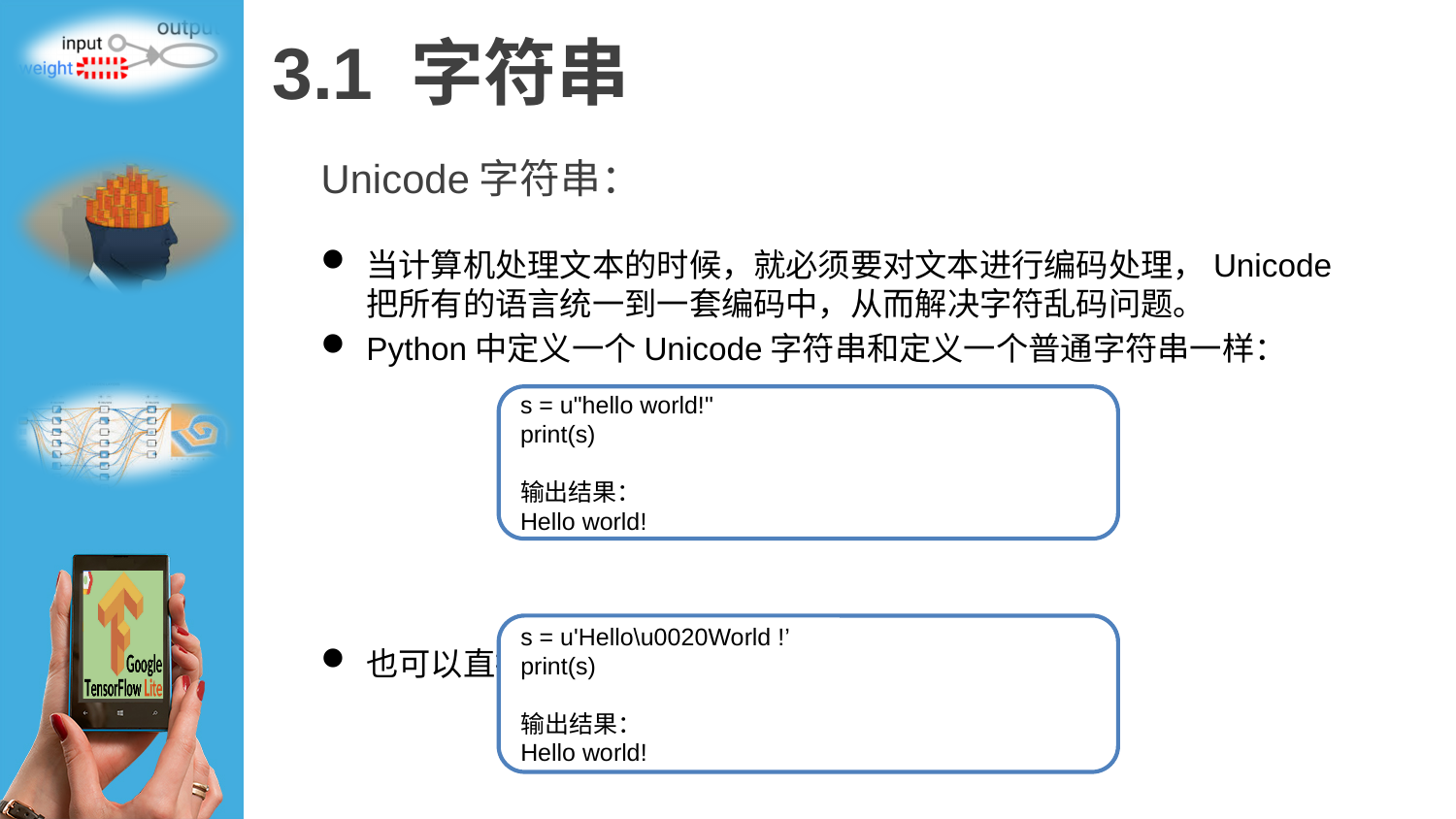

# 3.1 字符串
Unicode字符串：
当计算机处理文本的时候，就必须要对文本进行编码处理，Unicode把所有的语言统一到一套编码中，从而解决字符乱码问题。
Python中定义一个Unicode字符串和定义一个普通字符串一样：

也可以直接在字符串中添加Unicode-Escape编码：

s = u"hello world!"
print(s)

输出结果：
Hello world!
s = u'Hello\u0020World !’
print(s)

输出结果：
Hello world!